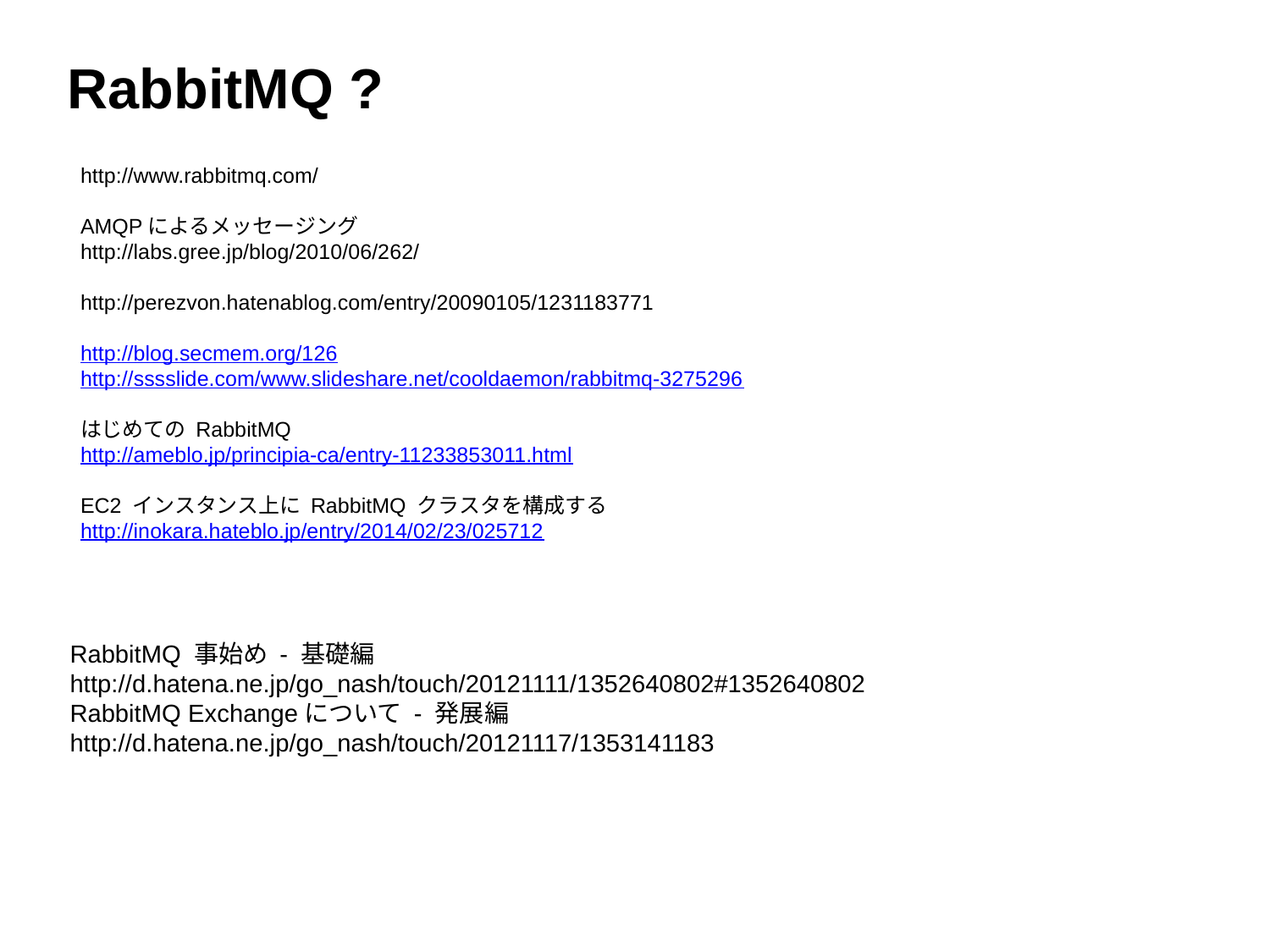

RabbitMQ ?
http://www.rabbitmq.com/

AMQPによるメッセージング
http://labs.gree.jp/blog/2010/06/262/

http://perezvon.hatenablog.com/entry/20090105/1231183771

http://blog.secmem.org/126
http://sssslide.com/www.slideshare.net/cooldaemon/rabbitmq-3275296

はじめての RabbitMQ
http://ameblo.jp/principia-ca/entry-11233853011.html

EC2 インスタンス上に RabbitMQ クラスタを構成する
http://inokara.hateblo.jp/entry/2014/02/23/025712

RabbitMQ 事始め - 基礎編
http://d.hatena.ne.jp/go_nash/touch/20121111/1352640802#1352640802
RabbitMQ Exchangeについて - 発展編
http://d.hatena.ne.jp/go_nash/touch/20121117/1353141183